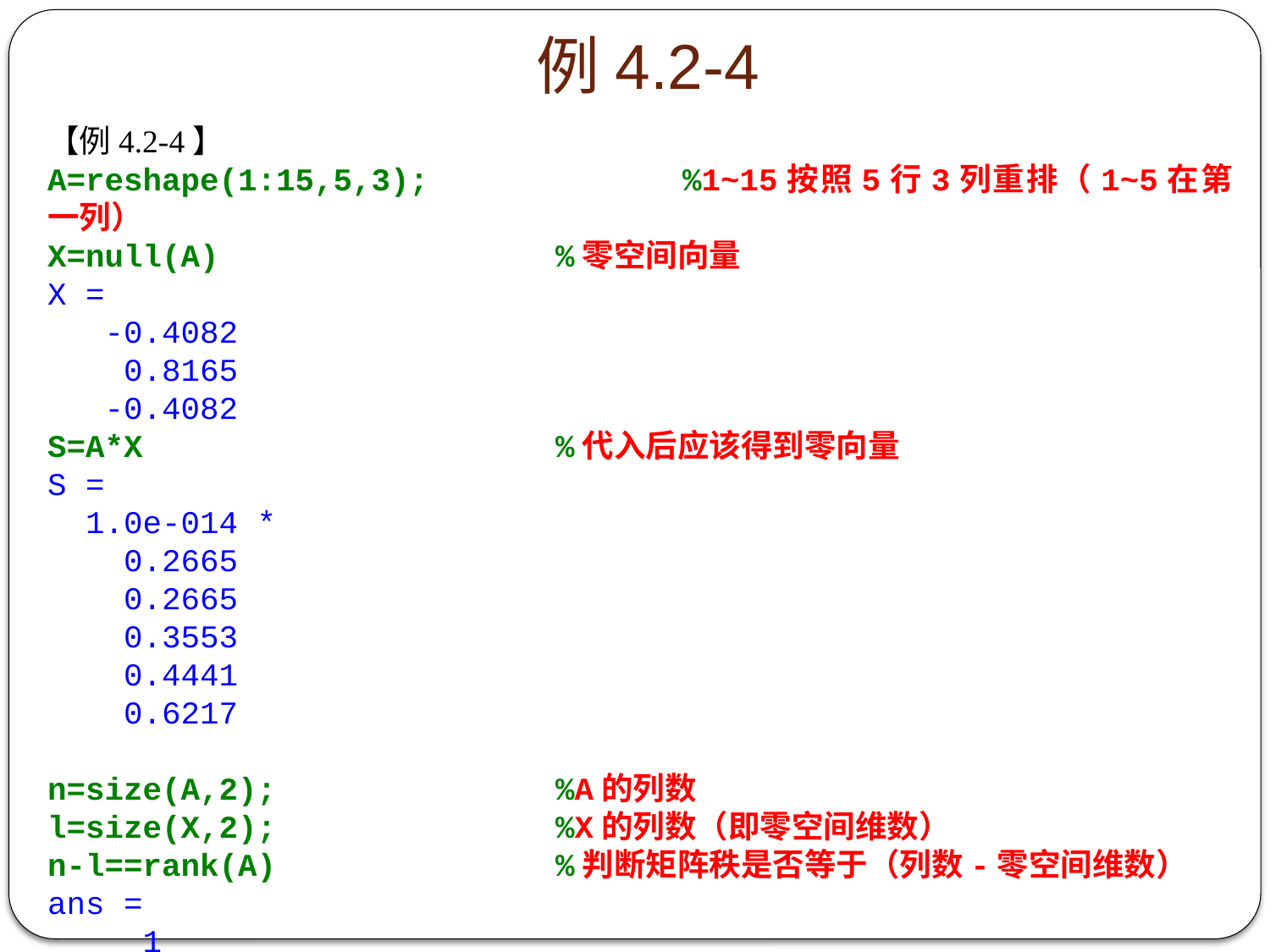

# 例4.2-4
【例4.2-4】
A=reshape(1:15,5,3);		%1~15按照5行3列重排（1~5在第一列）
X=null(A)			%零空间向量
X =
   -0.4082
    0.8165
   -0.4082
S=A*X				%代入后应该得到零向量
S =
  1.0e-014 *
    0.2665
    0.2665
    0.3553
    0.4441
    0.6217

n=size(A,2);			%A的列数
l=size(X,2);			%X的列数（即零空间维数）
n-l==rank(A)			%判断矩阵秩是否等于（列数-零空间维数）
ans =
     1